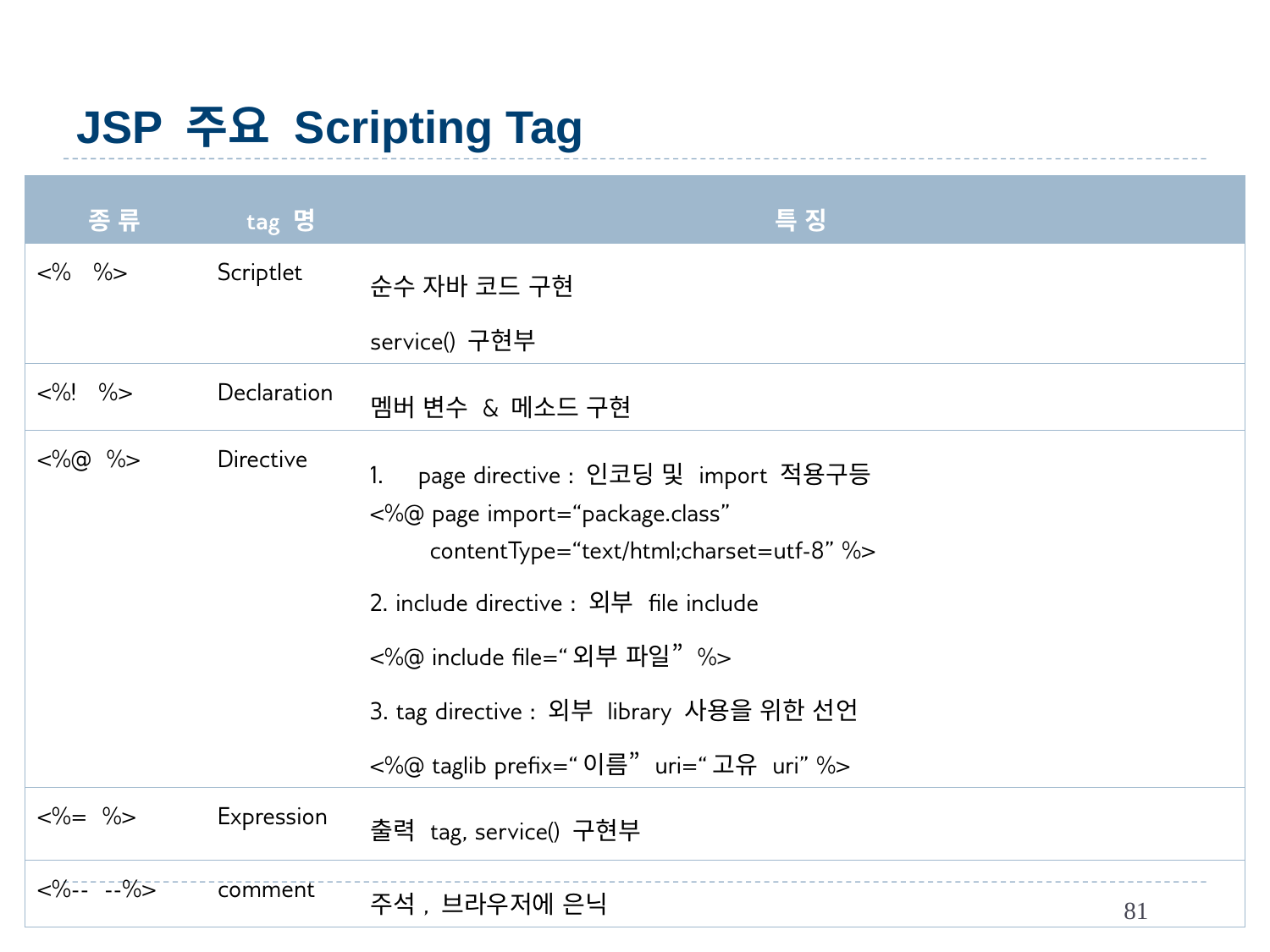

# JSP 주요 Scripting Tag
| 종 류 | tag 명 | 특 징 |
| --- | --- | --- |
| <% %> | Scriptlet | 순수 자바 코드 구현 service() 구현부 |
| <%! %> | Declaration | 멤버 변수 & 메소드 구현 |
| <%@ %> | Directive | page directive : 인코딩 및 import 적용구등 <%@ page import=“package.class” contentType=“text/html;charset=utf-8” %> 2. include directive : 외부 file include <%@ include file=“외부 파일” %> 3. tag directive : 외부 library 사용을 위한 선언 <%@ taglib prefix=“이름” uri=“고유 uri” %> |
| <%= %> | Expression | 출력 tag, service() 구현부 |
| <%-- --%> | comment | 주석, 브라우저에 은닉 |
81